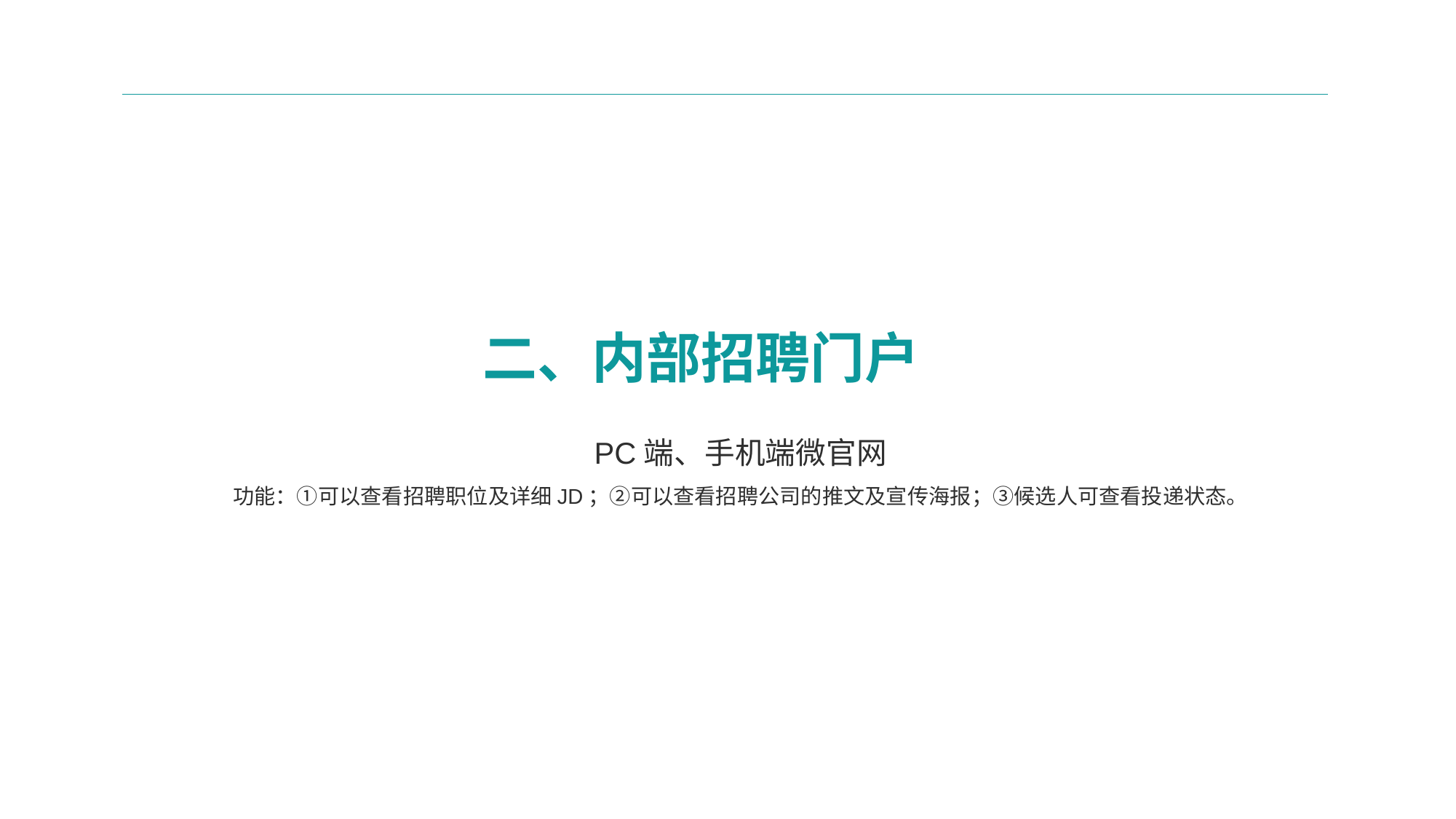

# 二、内部招聘门户
PC端、手机端微官网
功能：①可以查看招聘职位及详细JD；②可以查看招聘公司的推文及宣传海报；③候选人可查看投递状态。